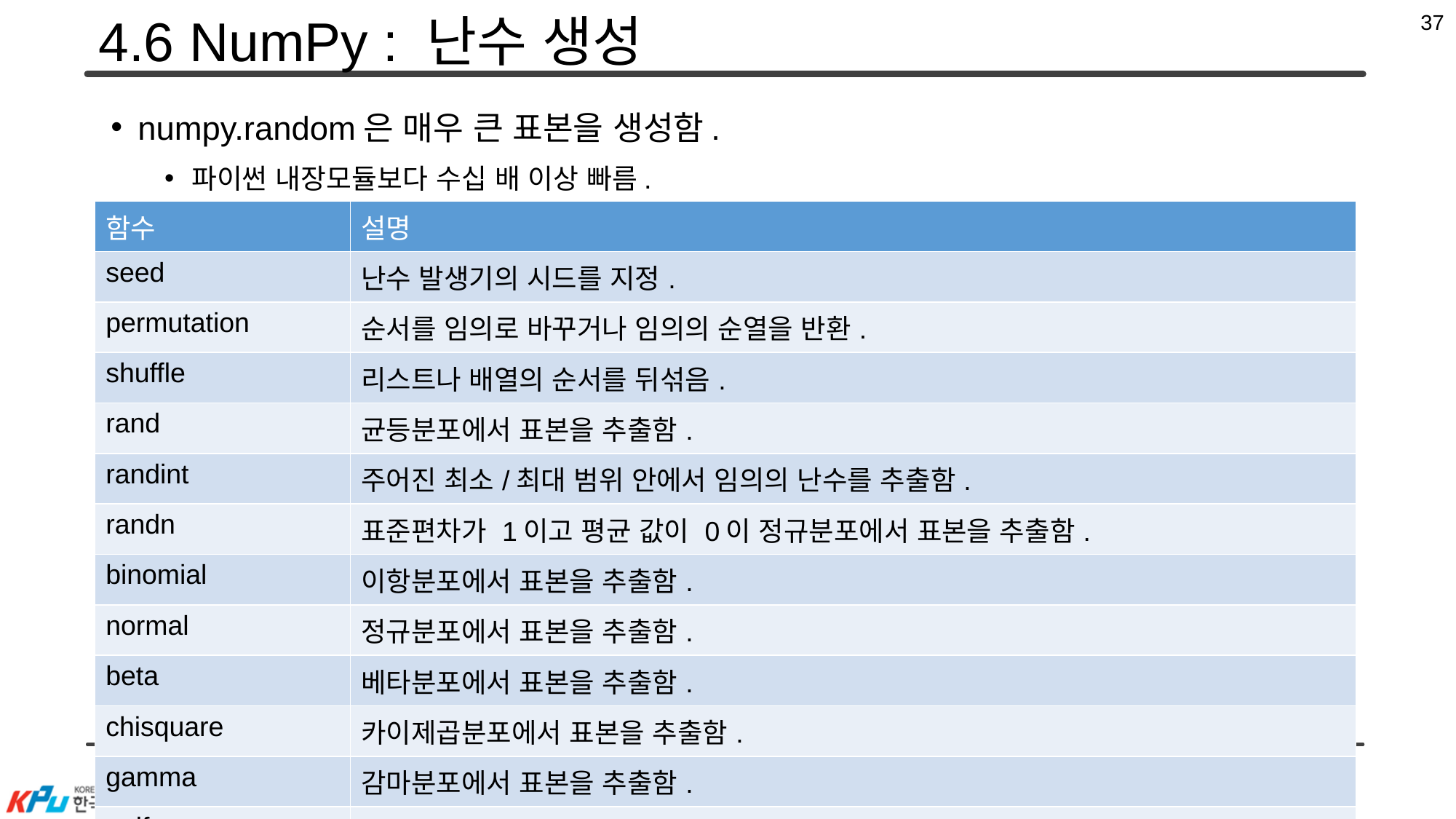

37
# 4.6 NumPy : 난수 생성
numpy.random은 매우 큰 표본을 생성함.
파이썬 내장모듈보다 수십 배 이상 빠름.

| 함수 | 설명 |
| --- | --- |
| seed | 난수 발생기의 시드를 지정. |
| permutation | 순서를 임의로 바꾸거나 임의의 순열을 반환. |
| shuffle | 리스트나 배열의 순서를 뒤섞음. |
| rand | 균등분포에서 표본을 추출함. |
| randint | 주어진 최소/최대 범위 안에서 임의의 난수를 추출함. |
| randn | 표준편차가 1이고 평균 값이 0이 정규분포에서 표본을 추출함. |
| binomial | 이항분포에서 표본을 추출함. |
| normal | 정규분포에서 표본을 추출함. |
| beta | 베타분포에서 표본을 추출함. |
| chisquare | 카이제곱분포에서 표본을 추출함. |
| gamma | 감마분포에서 표본을 추출함. |
| uniform | 균등(0.1)분포에서 표본을 추출함. |